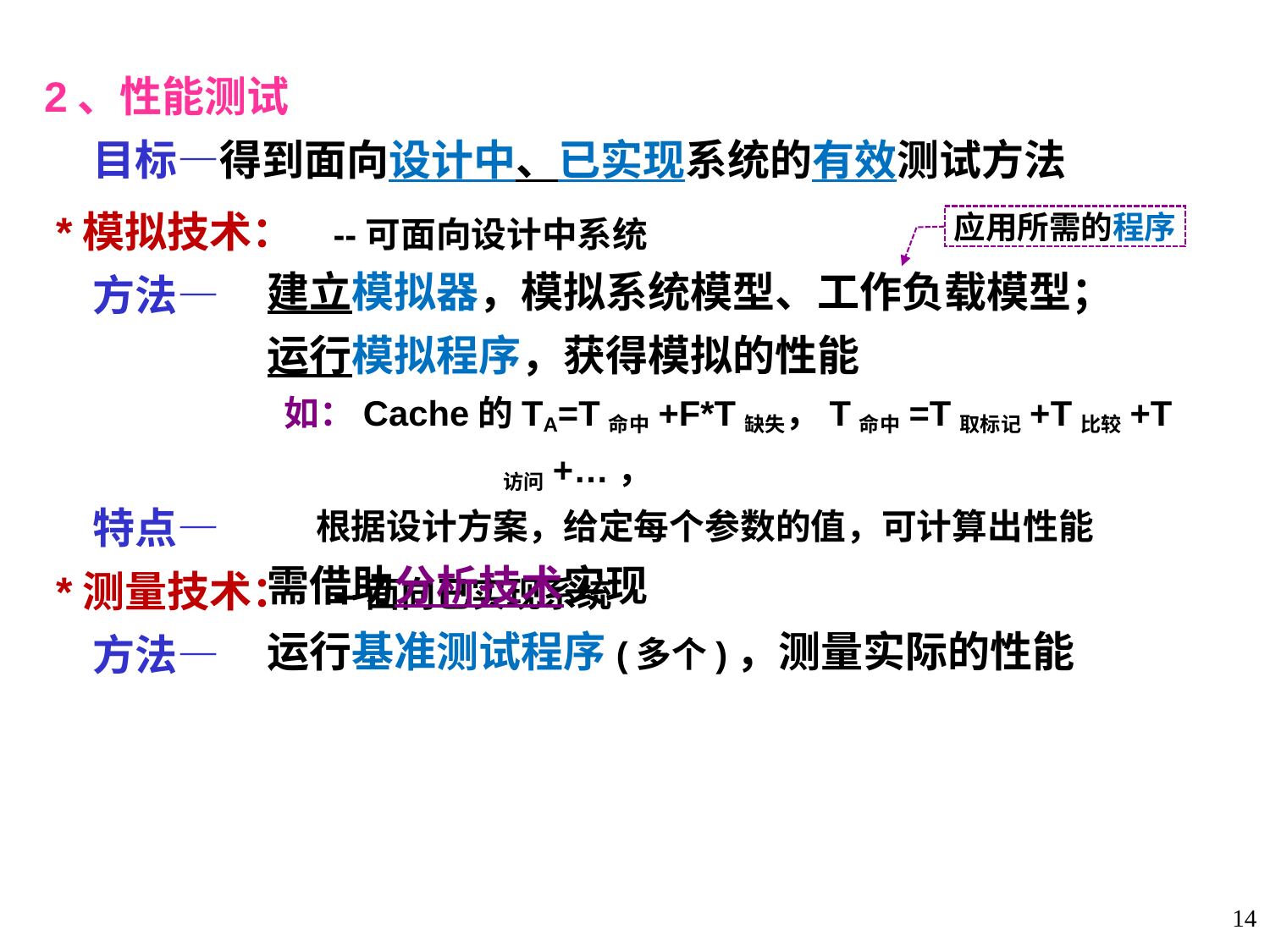

2、性能测试
    目标—得到面向设计中、已实现系统的有效测试方法
 *模拟技术：   --可面向设计中系统
    方法—

    特点—
 *测量技术：   --面向已实现系统
    方法—
应用所需的程序
建立模拟器，模拟系统模型、工作负载模型；
运行模拟程序，获得模拟的性能
 如：Cache的TA=T命中+F*T缺失，T命中=T取标记+T比较+T访问+…，
     根据设计方案，给定每个参数的值，可计算出性能
需借助分析技术实现
运行基准测试程序(多个)，测量实际的性能

14